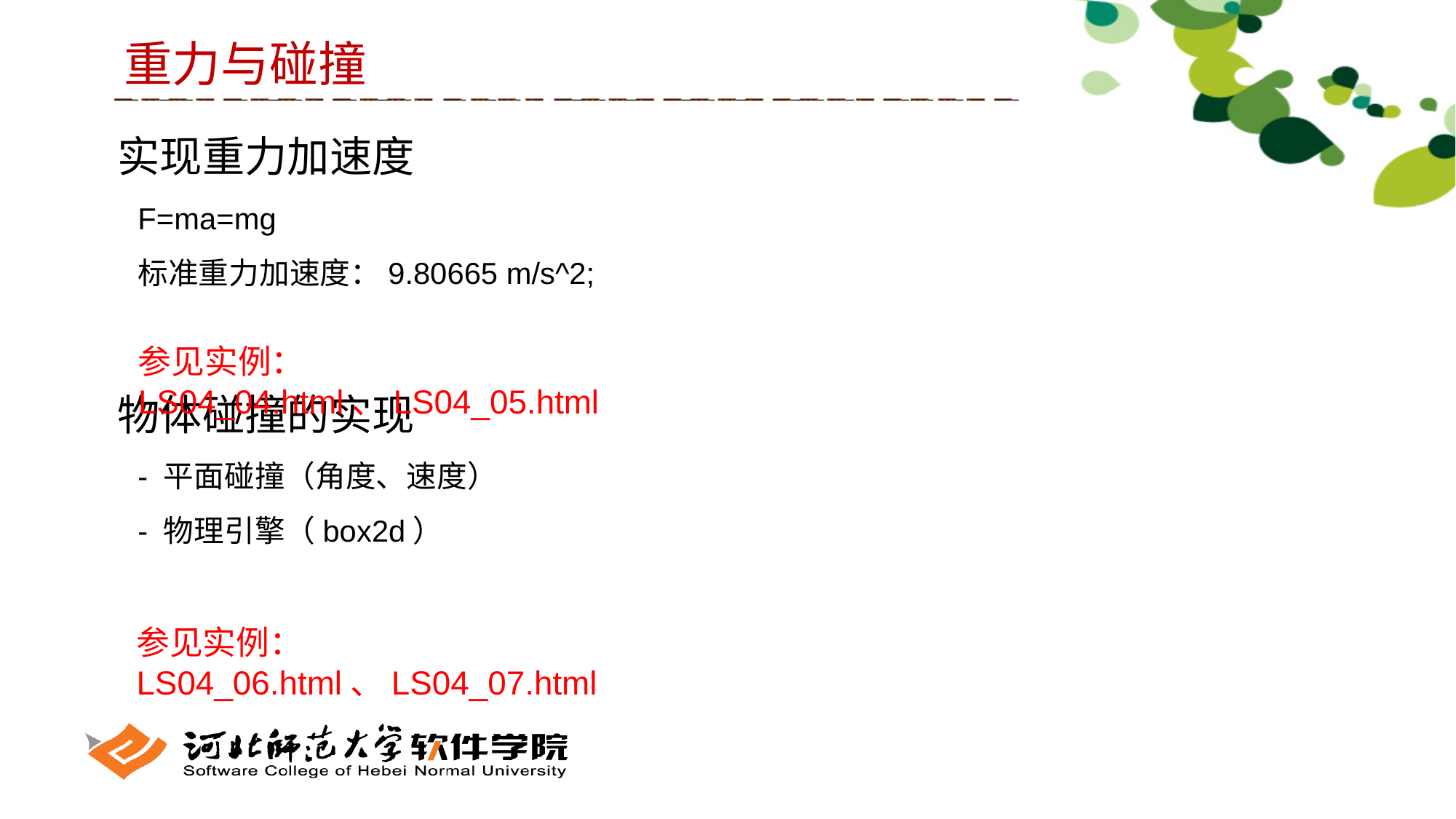

重力与碰撞
实现重力加速度
F=ma=mg
标准重力加速度：9.80665 m/s^2;
物体碰撞的实现
- 平面碰撞（角度、速度）
- 物理引擎（box2d）

参见实例：LS04_04.html、LS04_05.html
参见实例：LS04_06.html、LS04_07.html